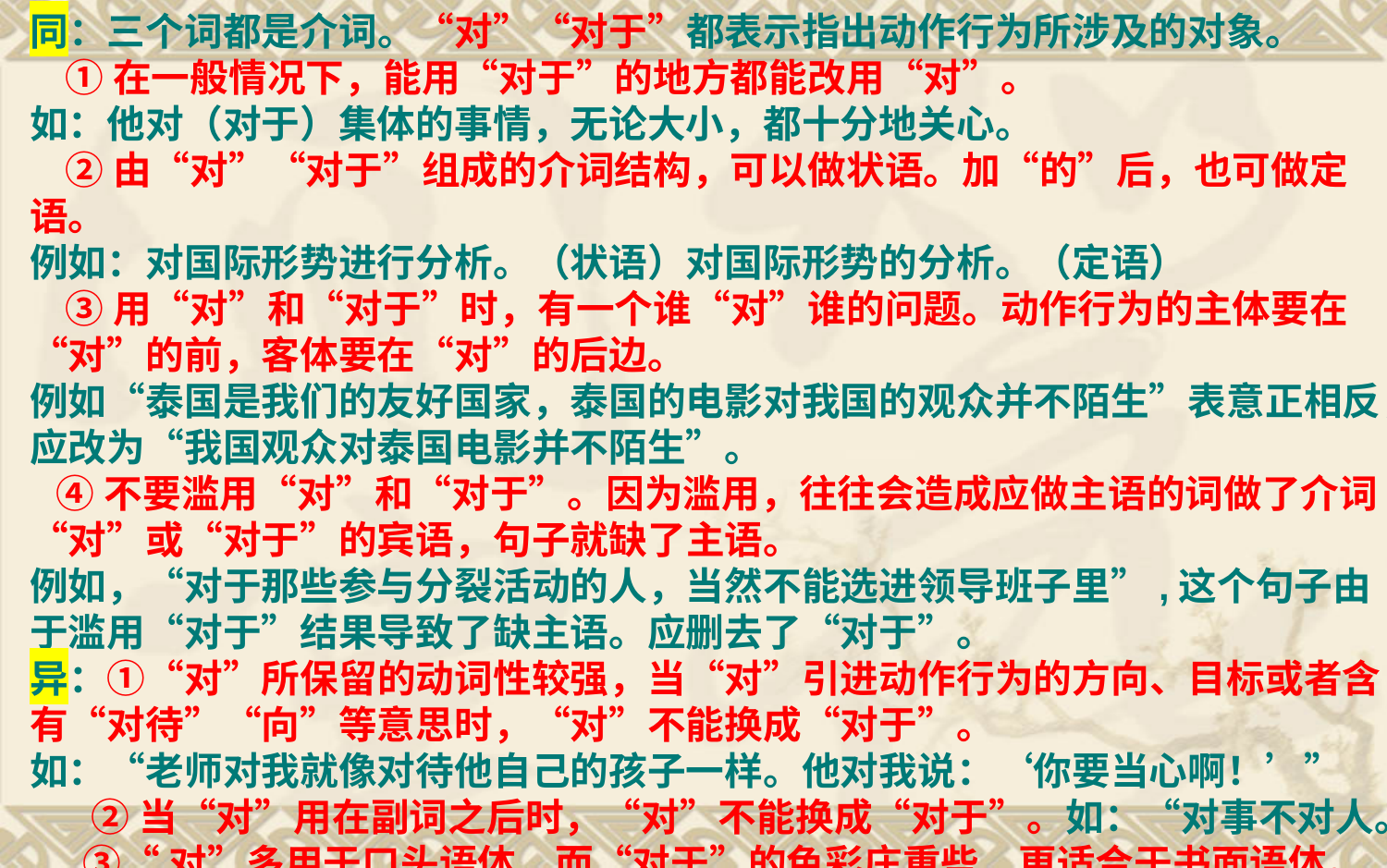

同：三个词都是介词。“对”“对于”都表示指出动作行为所涉及的对象。
    ①在一般情况下，能用“对于”的地方都能改用“对”。
如：他对（对于）集体的事情，无论大小，都十分地关心。
    ②由“对”“对于”组成的介词结构，可以做状语。加“的”后，也可做定语。
例如：对国际形势进行分析。（状语）对国际形势的分析。（定语）
    ③用“对”和“对于”时，有一个谁“对”谁的问题。动作行为的主体要在“对”的前，客体要在“对”的后边。
例如“泰国是我们的友好国家，泰国的电影对我国的观众并不陌生”表意正相反，应改为“我国观众对泰国电影并不陌生”。
   ④不要滥用“对”和“对于”。因为滥用，往往会造成应做主语的词做了介词“对”或“对于”的宾语，句子就缺了主语。
例如，“对于那些参与分裂活动的人，当然不能选进领导班子里”,这个句子由于滥用“对于”结果导致了缺主语。应删去了“对于”。
异：①“对”所保留的动词性较强，当“对”引进动作行为的方向、目标或者含有“对待”“向”等意思时，“对”不能换成“对于”。
如：“老师对我就像对待他自己的孩子一样。他对我说：‘你要当心啊！’”
       ②当“对”用在副词之后时，“对”不能换成“对于”。如：“对事不对人。
      ③“对”多用于口头语体，而“对于”的色彩庄重些，更适合于书面语体。